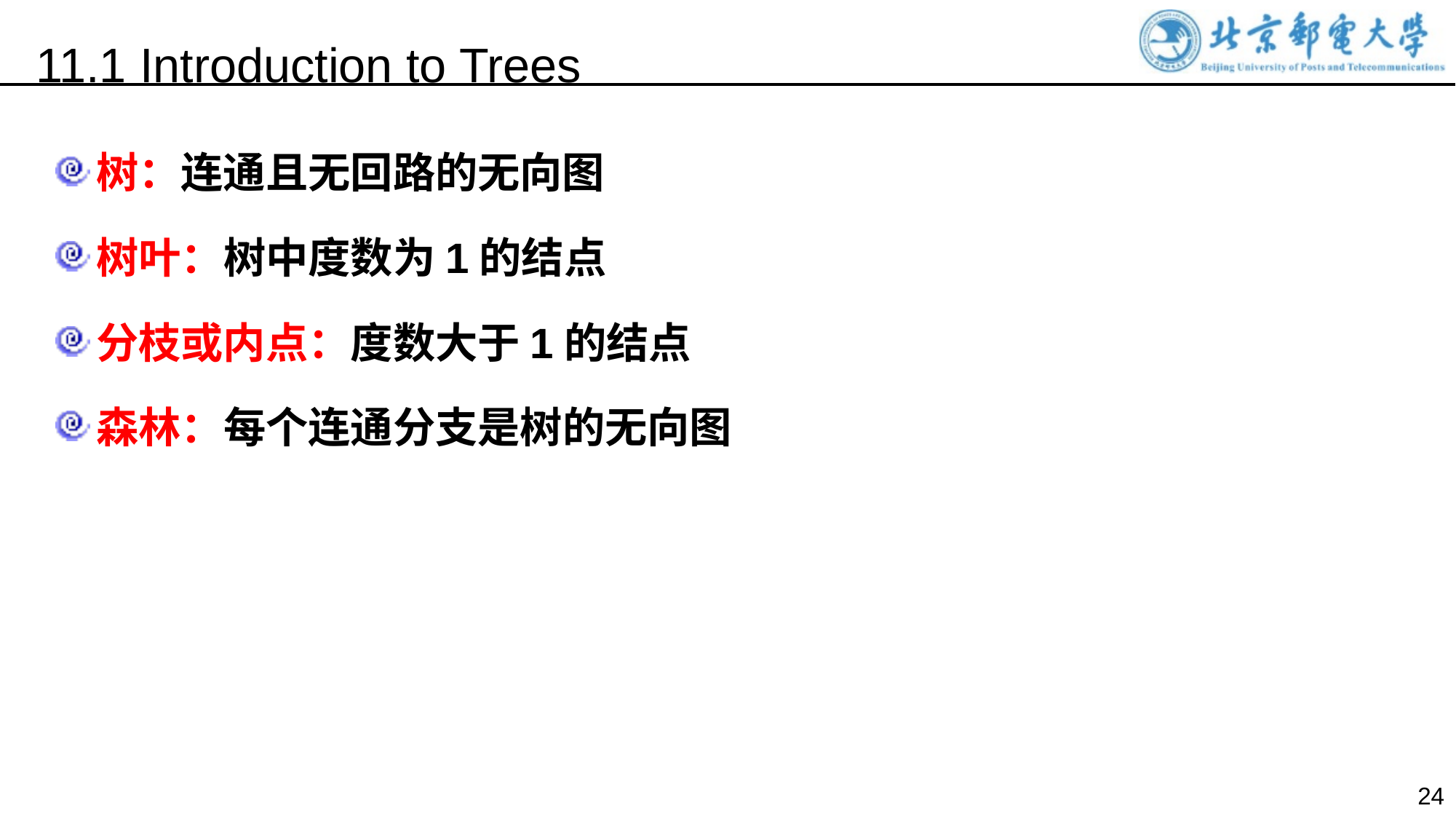

11.1 Introduction to Trees
树：连通且无回路的无向图
树叶：树中度数为1的结点
分枝或内点：度数大于1的结点
森林：每个连通分支是树的无向图